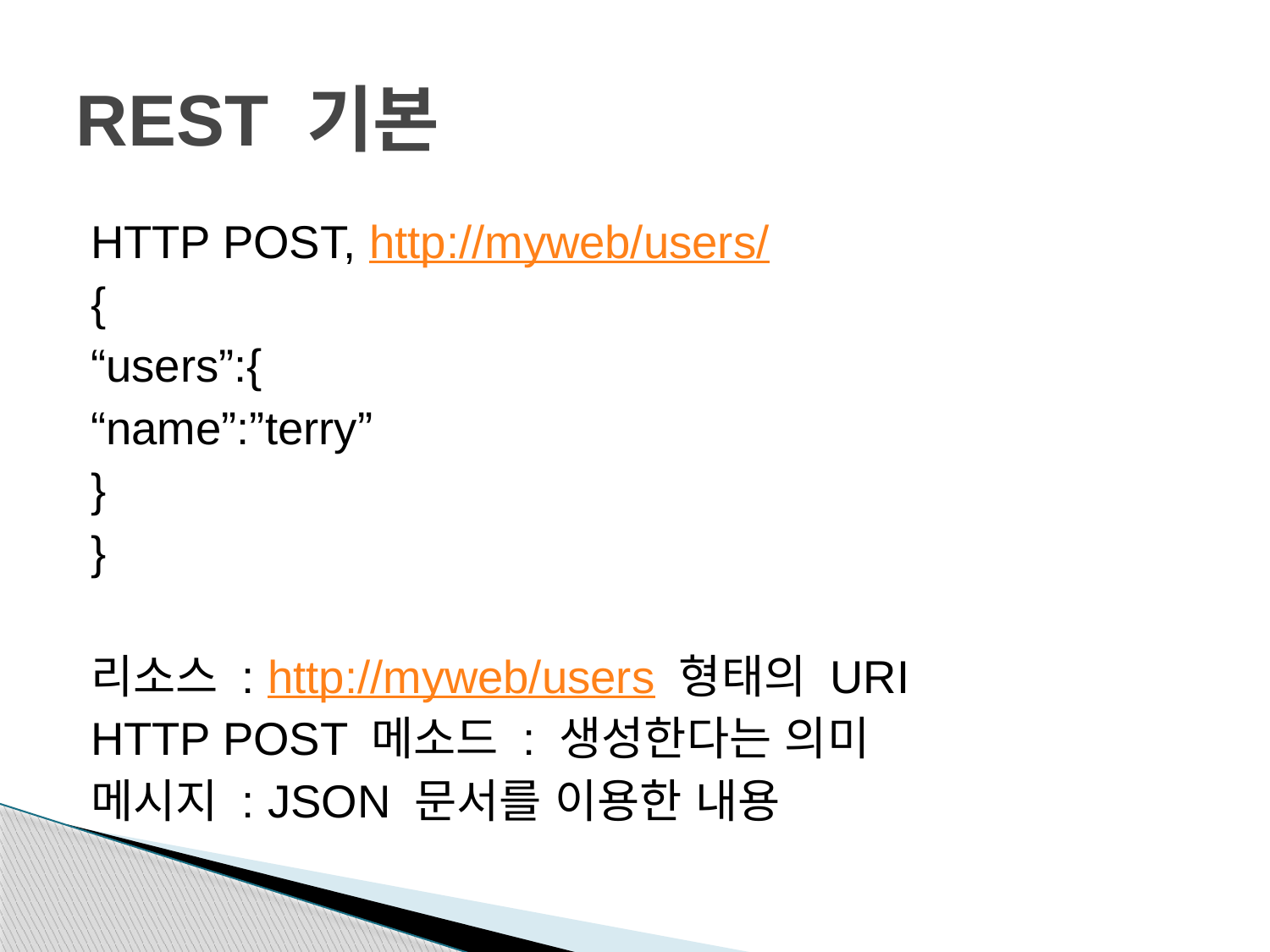

# REST 기본
HTTP POST, http://myweb/users/
{
	“users”:{
		“name”:”terry”
	}
}

리소스 : http://myweb/users 형태의 URI
HTTP POST 메소드 : 생성한다는 의미
메시지 : JSON 문서를 이용한 내용